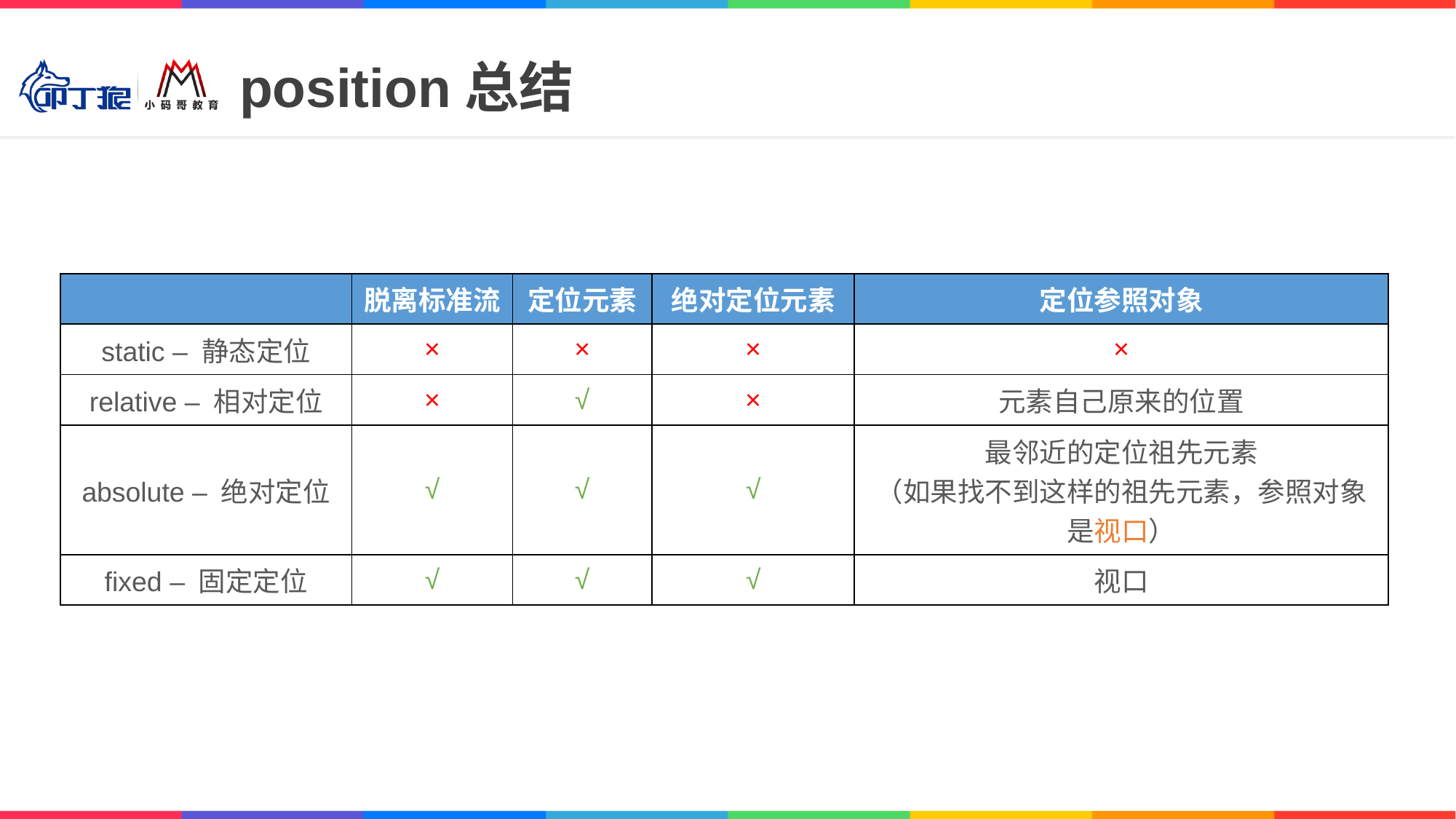

# position总结

|  | 脱离标准流 | 定位元素 | 绝对定位元素 | 定位参照对象 |
| --- | --- | --- | --- | --- |
| static – 静态定位 | × | × | × | × |
| relative – 相对定位 | × | √ | × | 元素自己原来的位置 |
| absolute – 绝对定位 | √ | √ | √ | 最邻近的定位祖先元素 （如果找不到这样的祖先元素，参照对象是视口） |
| fixed – 固定定位 | √ | √ | √ | 视口 |